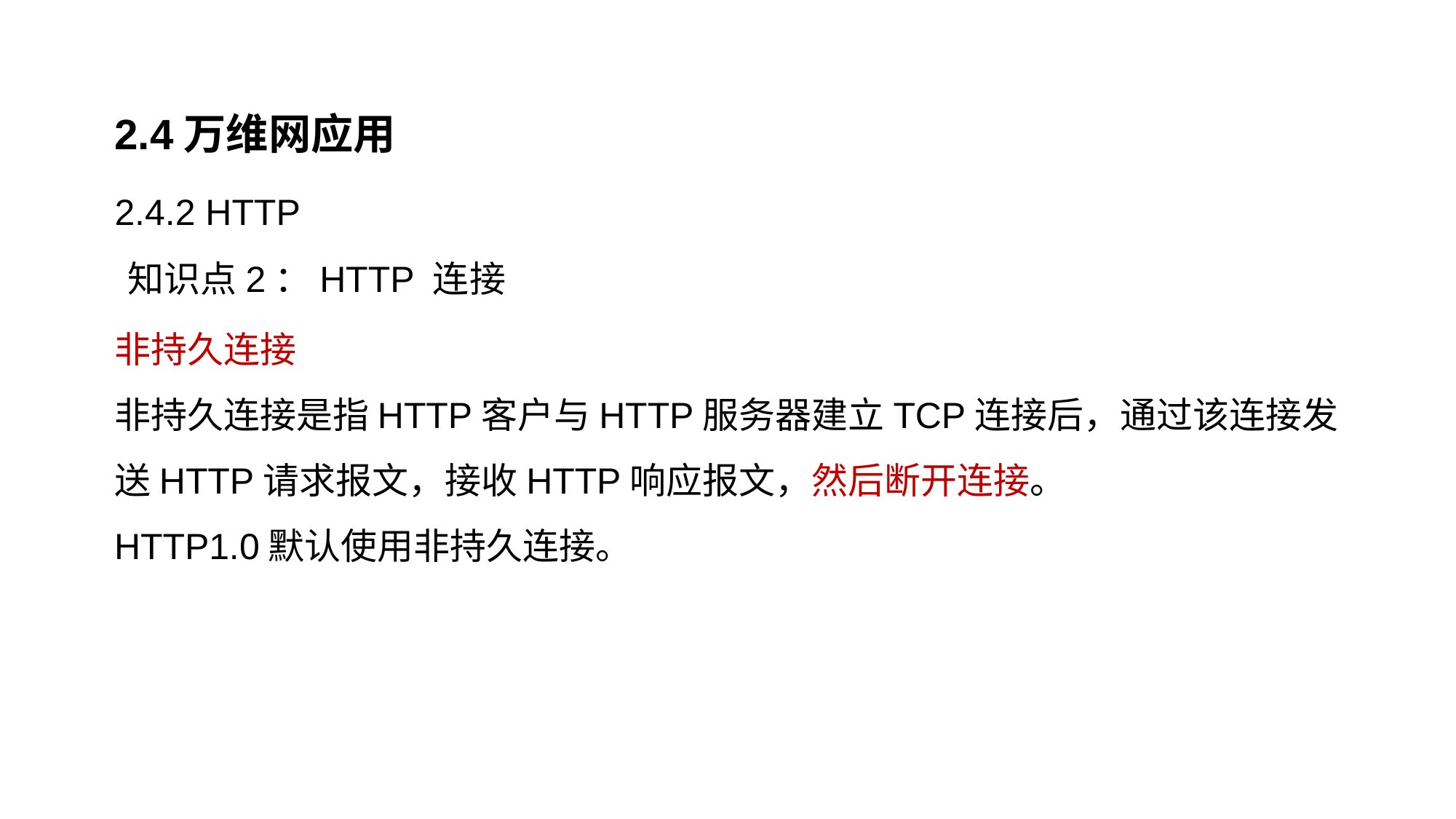

2.4万维网应用
 2.4.2 HTTP
  知识点2：HTTP 连接

非持久连接
非持久连接是指HTTP客户与HTTP服务器建立TCP连接后，通过该连接发送HTTP请求报文，接收HTTP响应报文，然后断开连接。
HTTP1.0默认使用非持久连接。